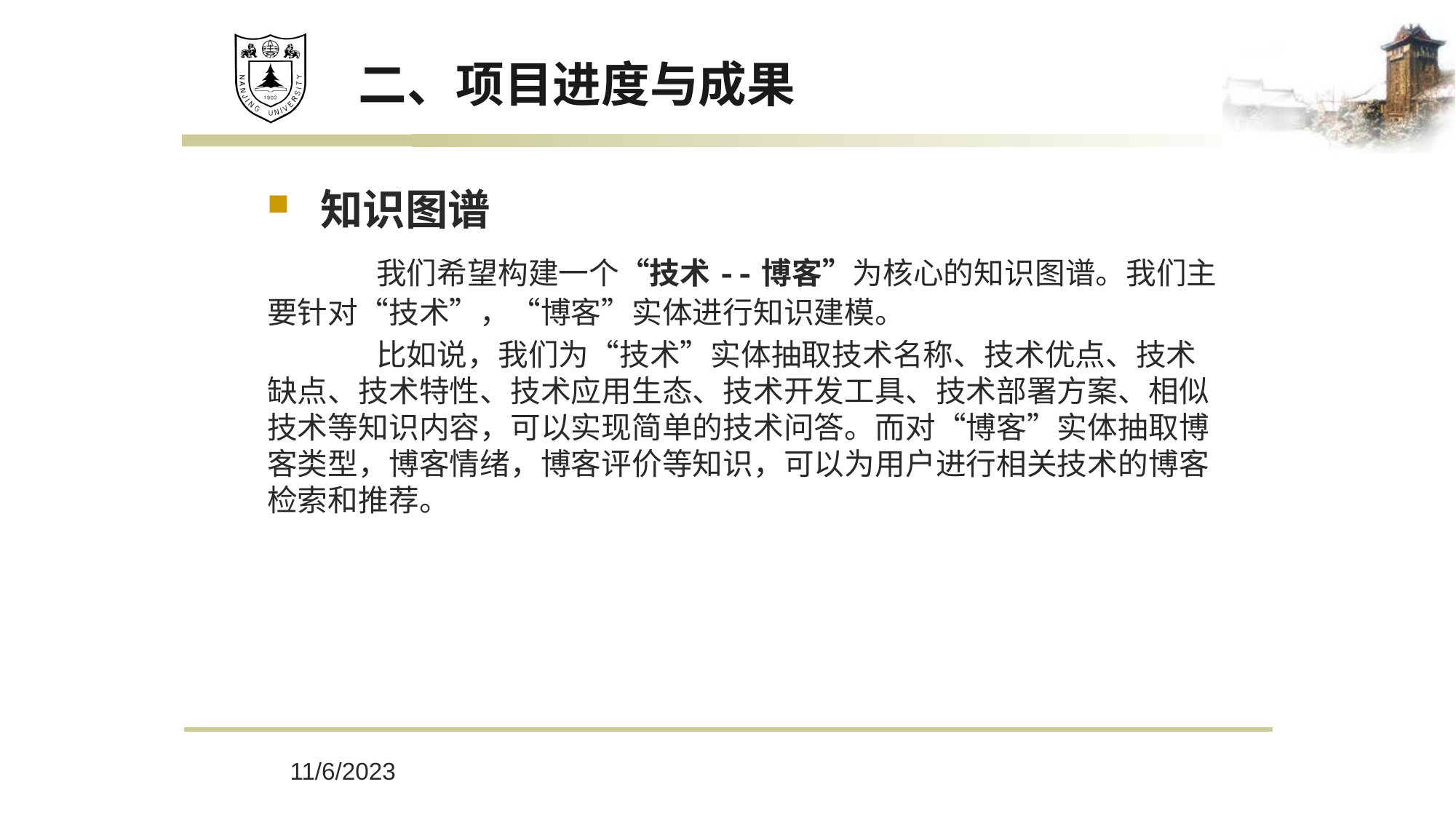

# 二、项目进度与成果
知识图谱
	我们希望构建一个“技术--博客”为核心的知识图谱。我们主要针对“技术”，“博客”实体进行知识建模。
	比如说，我们为“技术”实体抽取技术名称、技术优点、技术缺点、技术特性、技术应用生态、技术开发工具、技术部署方案、相似技术等知识内容，可以实现简单的技术问答。而对“博客”实体抽取博客类型，博客情绪，博客评价等知识，可以为用户进行相关技术的博客检索和推荐。

11/6/2023
4